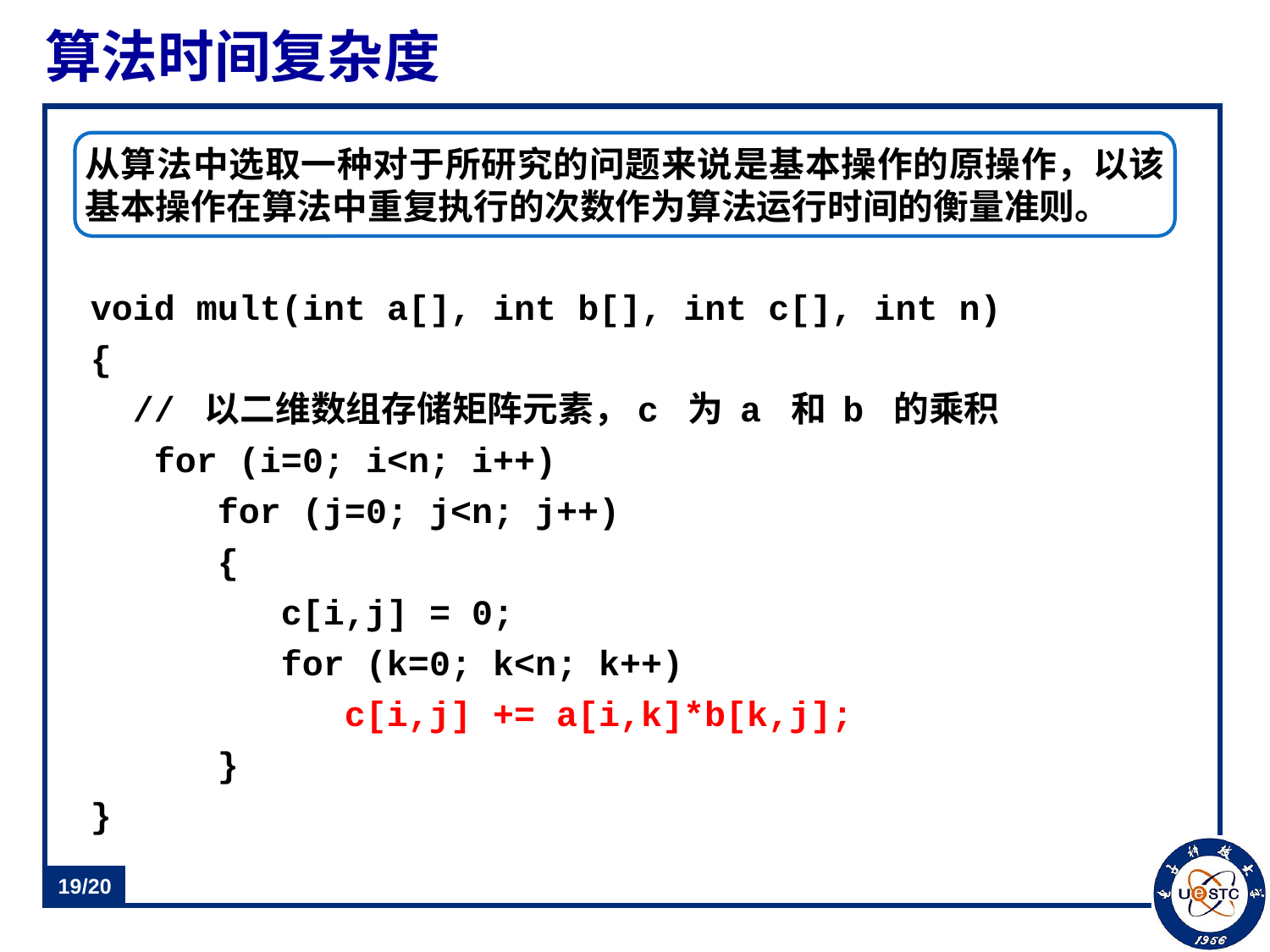

# 算法时间复杂度
从算法中选取一种对于所研究的问题来说是基本操作的原操作，以该基本操作在算法中重复执行的次数作为算法运行时间的衡量准则。
void mult(int a[], int b[], int c[], int n)
{
  // 以二维数组存储矩阵元素，c 为 a 和 b 的乘积
   for (i=0; i<n; i++)
      for (j=0; j<n; j++)
	{
         c[i,j] = 0;
         for (k=0; k<n; k++)
            c[i,j] += a[i,k]*b[k,j];
      }
}
19/20